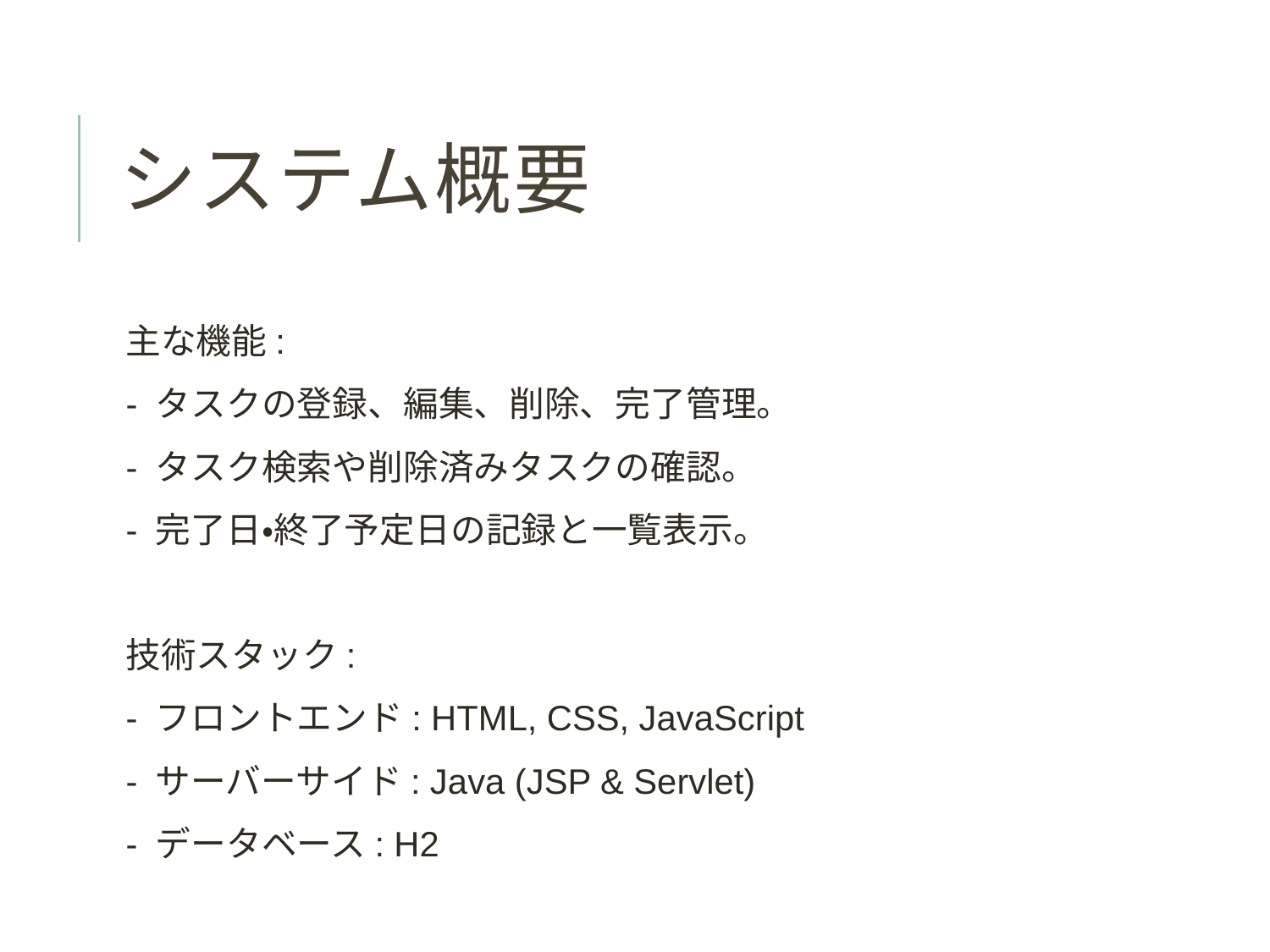

# システム概要
主な機能:
- タスクの登録、編集、削除、完了管理。
- タスク検索や削除済みタスクの確認。
- 完了日・終了予定日の記録と一覧表示。

技術スタック:
- フロントエンド: HTML, CSS, JavaScript
- サーバーサイド: Java (JSP & Servlet)
- データベース: H2